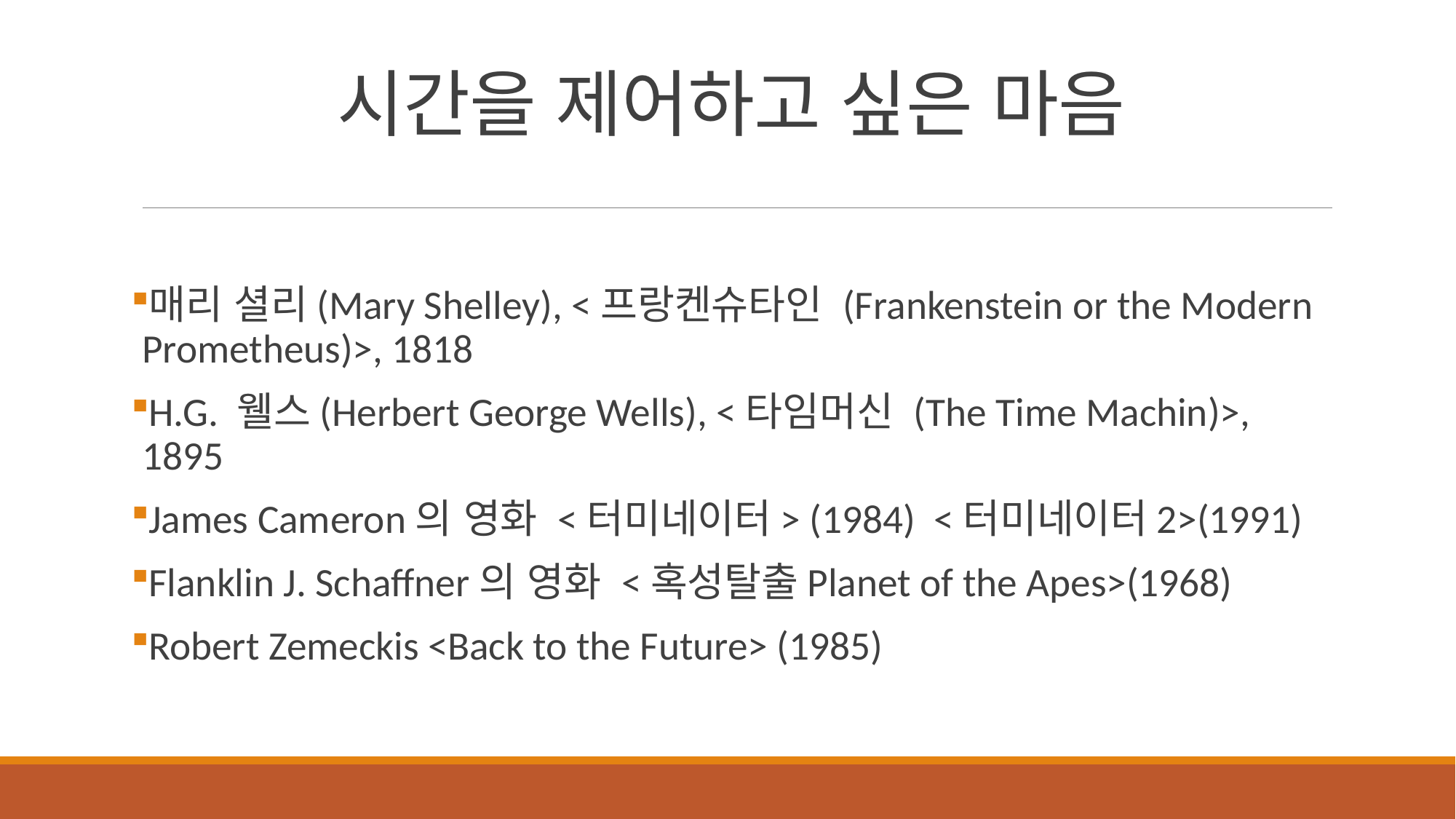

# 시간을 제어하고 싶은 마음
매리 셜리(Mary Shelley), <프랑켄슈타인 (Frankenstein or the Modern Prometheus)>, 1818
H.G. 웰스(Herbert George Wells), <타임머신 (The Time Machin)>, 1895
James Cameron의 영화 <터미네이터> (1984)  <터미네이터2>(1991)
Flanklin J. Schaffner의 영화 <혹성탈출Planet of the Apes>(1968)
Robert Zemeckis <Back to the Future> (1985)